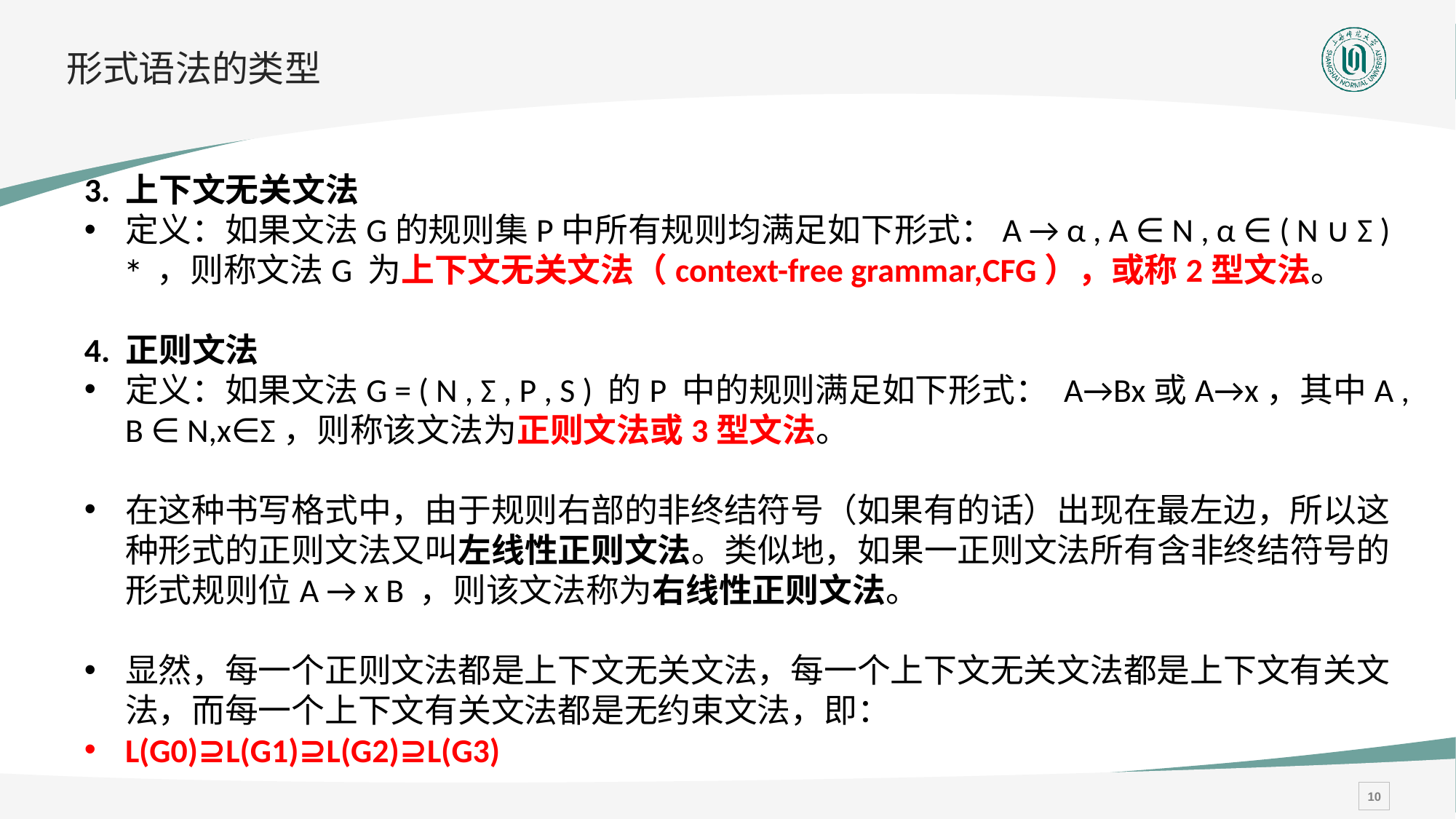

# 形式语法的类型
3. 上下文无关文法
定义：如果文法G的规则集P中所有规则均满足如下形式：A → α , A ∈ N , α ∈ ( N ∪ Σ ) ∗ ，则称文法G 为上下文无关文法（context-free grammar,CFG），或称2型文法。

4. 正则文法
定义：如果文法G = ( N , Σ , P , S ) 的P 中的规则满足如下形式： A→Bx或A→x，其中A , B ∈ N,x∈Σ，则称该文法为正则文法或3型文法。

在这种书写格式中，由于规则右部的非终结符号（如果有的话）出现在最左边，所以这种形式的正则文法又叫左线性正则文法。类似地，如果一正则文法所有含非终结符号的形式规则位A → x B ，则该文法称为右线性正则文法。

显然，每一个正则文法都是上下文无关文法，每一个上下文无关文法都是上下文有关文法，而每一个上下文有关文法都是无约束文法，即：
L(G0)⊇L(G1)⊇L(G2)⊇L(G3)